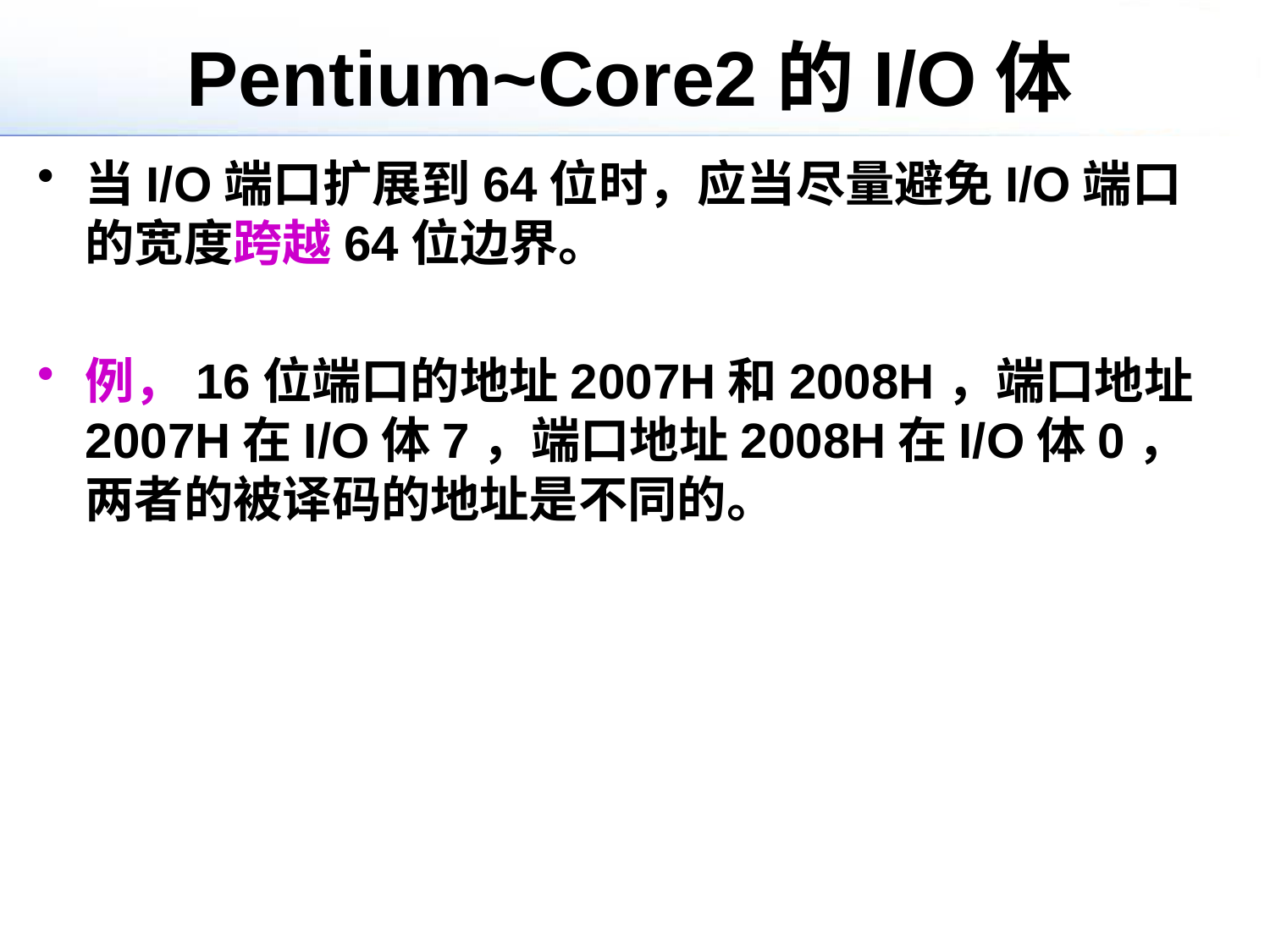

# Pentium~Core2的I/O体
当I/O端口扩展到64位时，应当尽量避免I/O端口的宽度跨越64位边界。

例，16位端口的地址2007H和2008H，端口地址2007H在I/O体7，端口地址2008H在I/O体0，两者的被译码的地址是不同的。